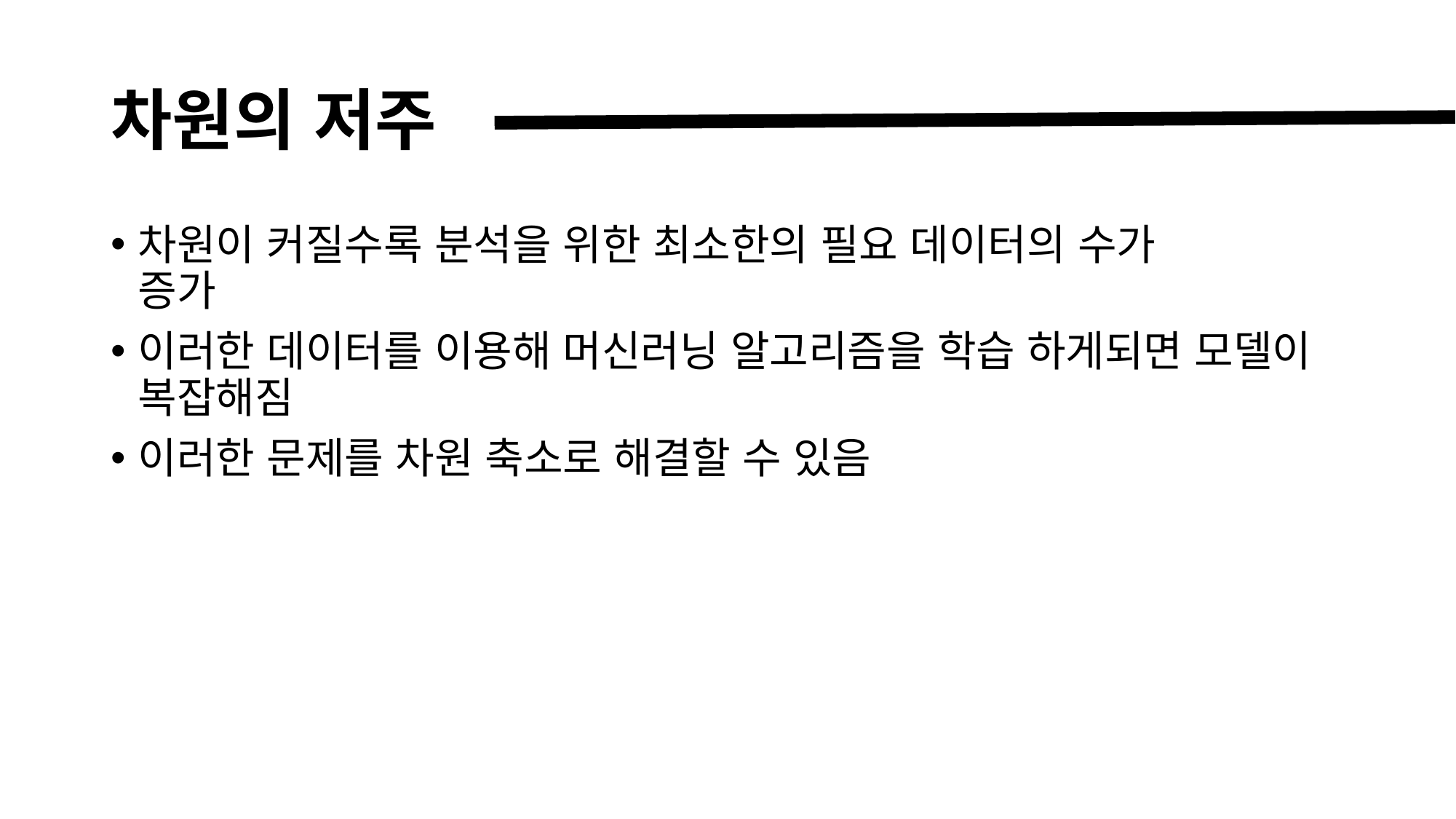

# 차원의 저주
차원이 커질수록 분석을 위한 최소한의 필요 데이터의 수가
증가
이러한 데이터를 이용해 머신러닝 알고리즘을 학습 하게되면 모델이 복잡해짐
이러한 문제를 차원 축소로 해결할 수 있음